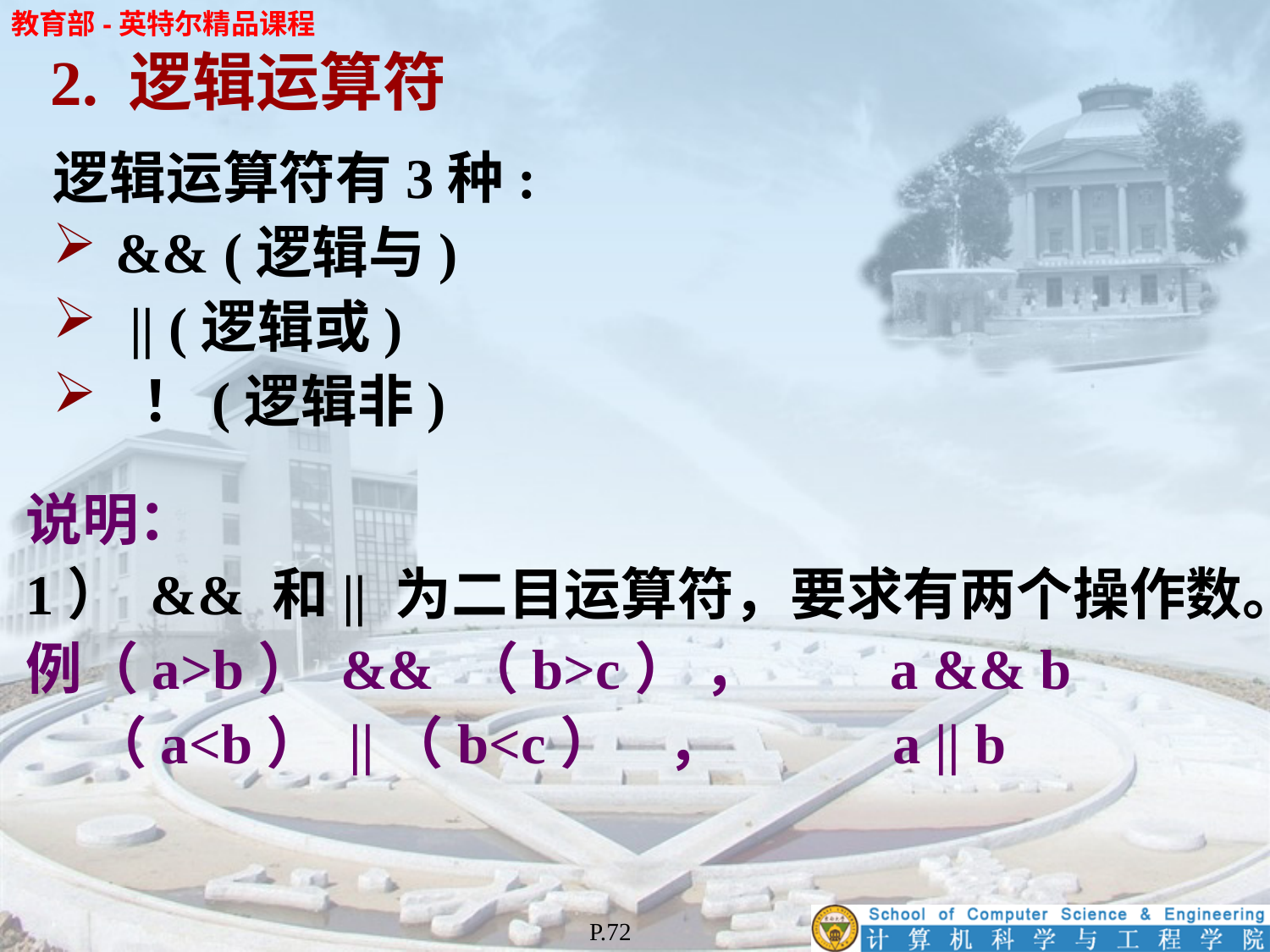

2. 逻辑运算符
逻辑运算符有3种:
&& (逻辑与)
 || (逻辑或)
 ！(逻辑非)
说明：
1） && 和|| 为二目运算符，要求有两个操作数。
例（a>b） && （b>c） ，         a && b
    （a<b） ||（b<c）    ，            a || b
P.72